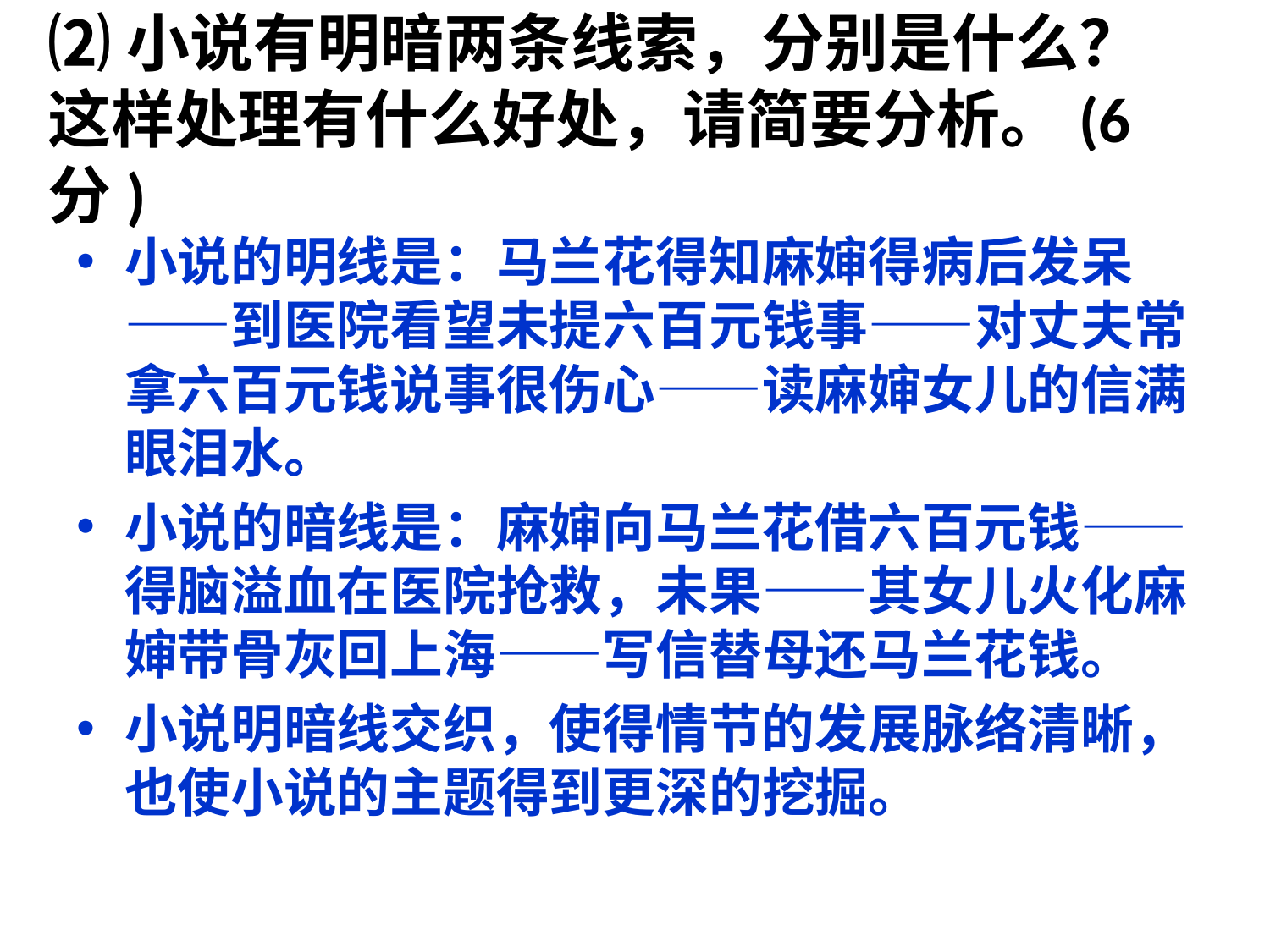

# ⑵小说有明暗两条线索，分别是什么？这样处理有什么好处，请简要分析。(6分)
小说的明线是：马兰花得知麻婶得病后发呆——到医院看望未提六百元钱事——对丈夫常拿六百元钱说事很伤心——读麻婶女儿的信满眼泪水。
小说的暗线是：麻婶向马兰花借六百元钱——得脑溢血在医院抢救，未果——其女儿火化麻婶带骨灰回上海——写信替母还马兰花钱。
小说明暗线交织，使得情节的发展脉络清晰，也使小说的主题得到更深的挖掘。